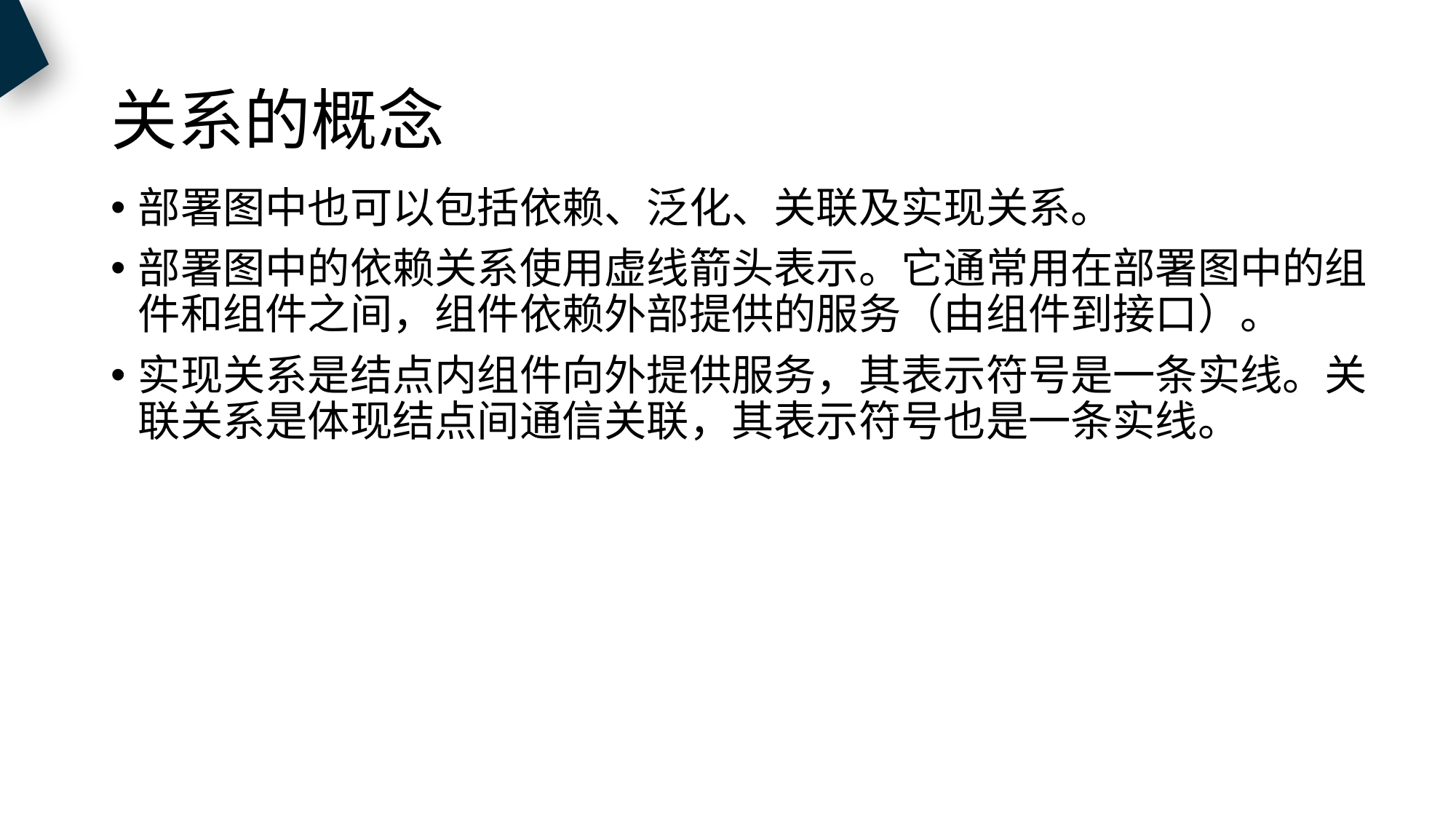

# 关系的概念
部署图中也可以包括依赖、泛化、关联及实现关系。
部署图中的依赖关系使用虚线箭头表示。它通常用在部署图中的组件和组件之间，组件依赖外部提供的服务（由组件到接口）。
实现关系是结点内组件向外提供服务，其表示符号是一条实线。关联关系是体现结点间通信关联，其表示符号也是一条实线。